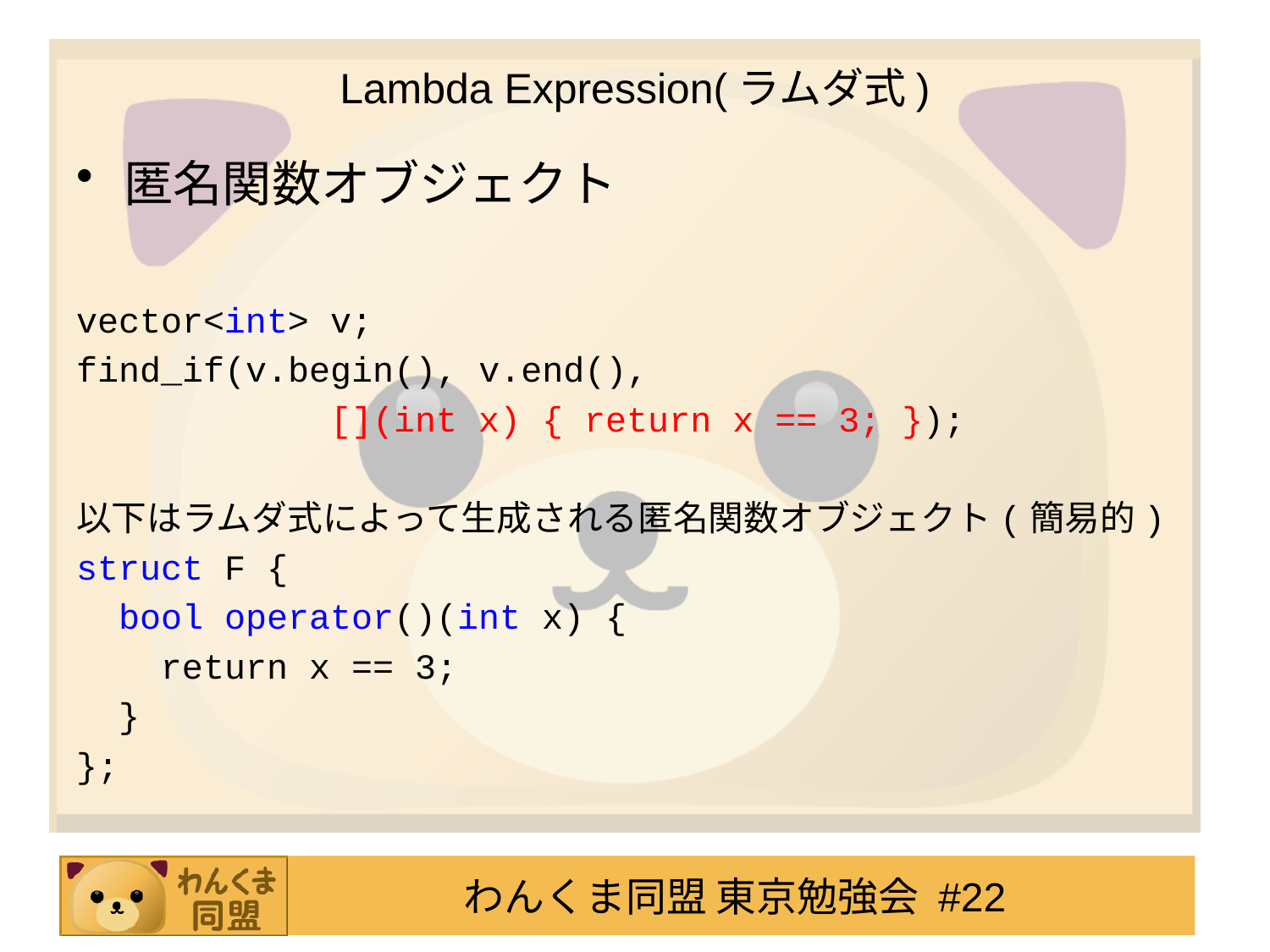

# Lambda Expression(ラムダ式)
匿名関数オブジェクト

vector<int> v;
find_if(v.begin(), v.end(),
            [](int x) { return x == 3; });

以下はラムダ式によって生成される匿名関数オブジェクト(簡易的)
struct F {
  bool operator()(int x) {
    return x == 3;
  }
};